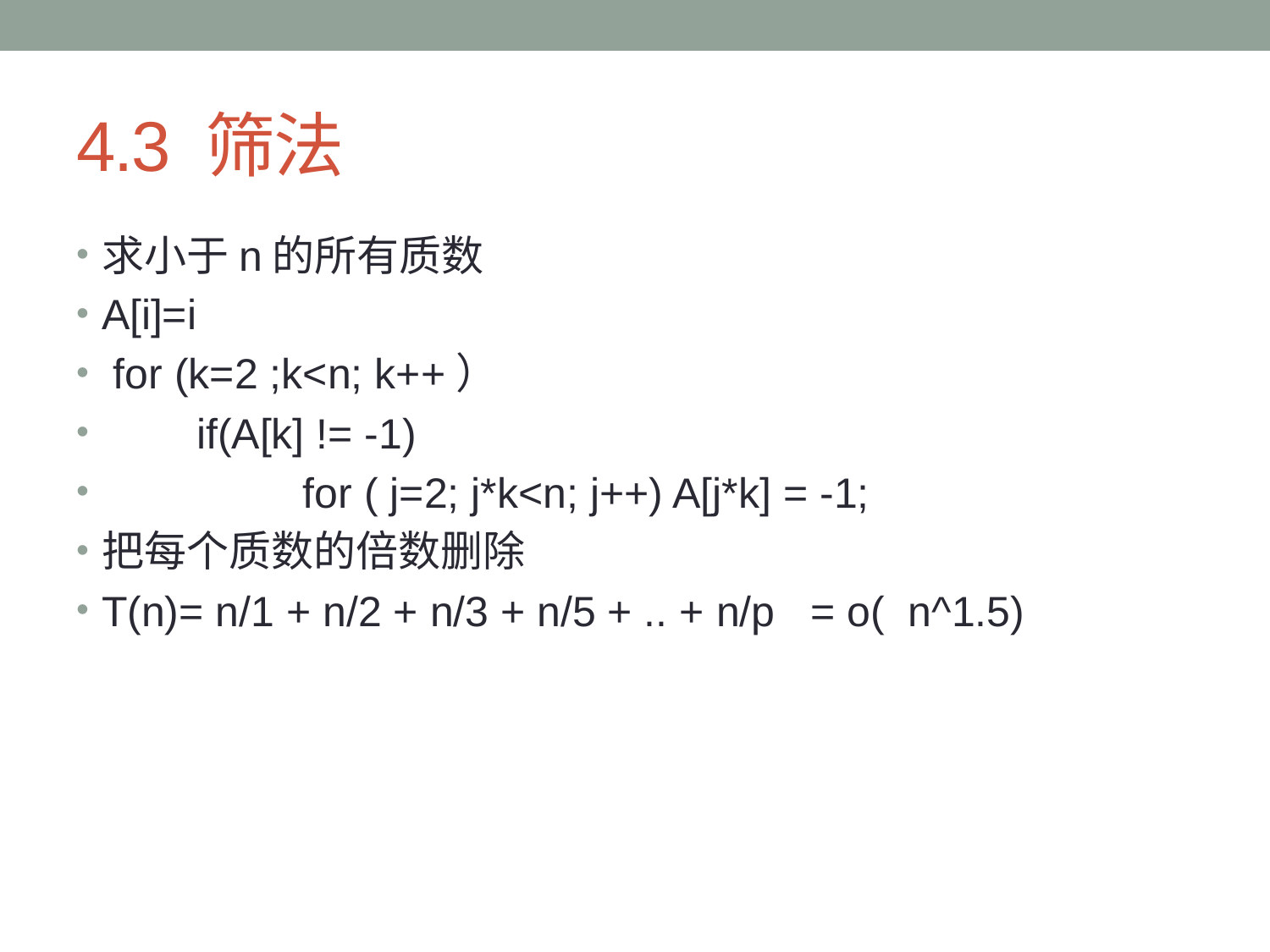

# 4.3 筛法
求小于n的所有质数
A[i]=i
 for (k=2 ;k<n; k++）
        if(A[k] != -1)
                 for ( j=2; j*k<n; j++) A[j*k] = -1;
把每个质数的倍数删除
T(n)= n/1 + n/2 + n/3 + n/5 + .. + n/p   = o(  n^1.5)